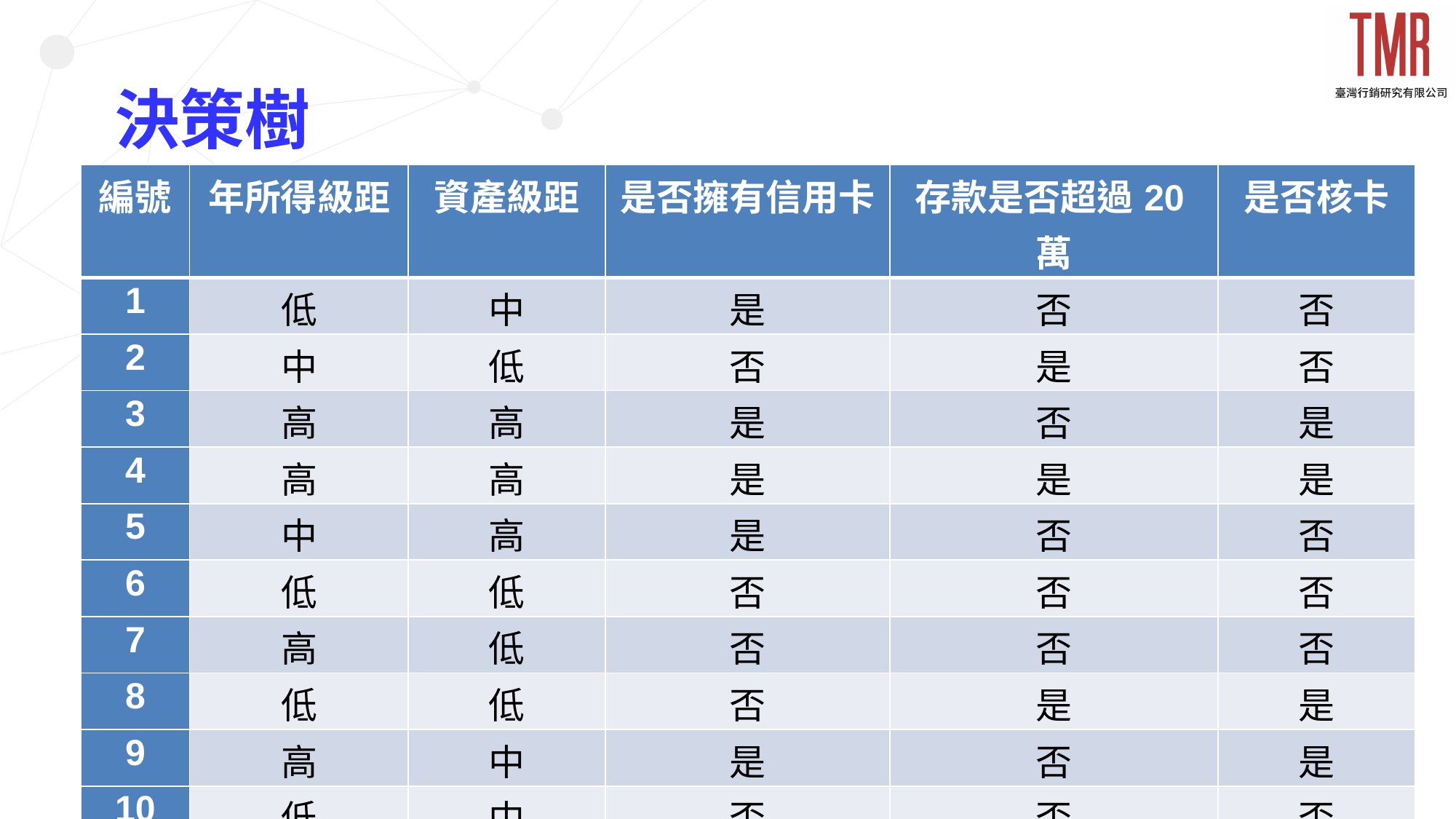

# 決策樹
| 編號 | 年所得級距 | 資產級距 | 是否擁有信用卡 | 存款是否超過20萬 | 是否核卡 |
| --- | --- | --- | --- | --- | --- |
| 1 | 低 | 中 | 是 | 否 | 否 |
| 2 | 中 | 低 | 否 | 是 | 否 |
| 3 | 高 | 高 | 是 | 否 | 是 |
| 4 | 高 | 高 | 是 | 是 | 是 |
| 5 | 中 | 高 | 是 | 否 | 否 |
| 6 | 低 | 低 | 否 | 否 | 否 |
| 7 | 高 | 低 | 否 | 否 | 否 |
| 8 | 低 | 低 | 否 | 是 | 是 |
| 9 | 高 | 中 | 是 | 否 | 是 |
| 10 | 低 | 中 | 否 | 否 | 否 |
| 11 | 高 | 中 | 否 | 是 | 否 |
| 12 | 中 | 中 | 是 | 是 | 否 |
22